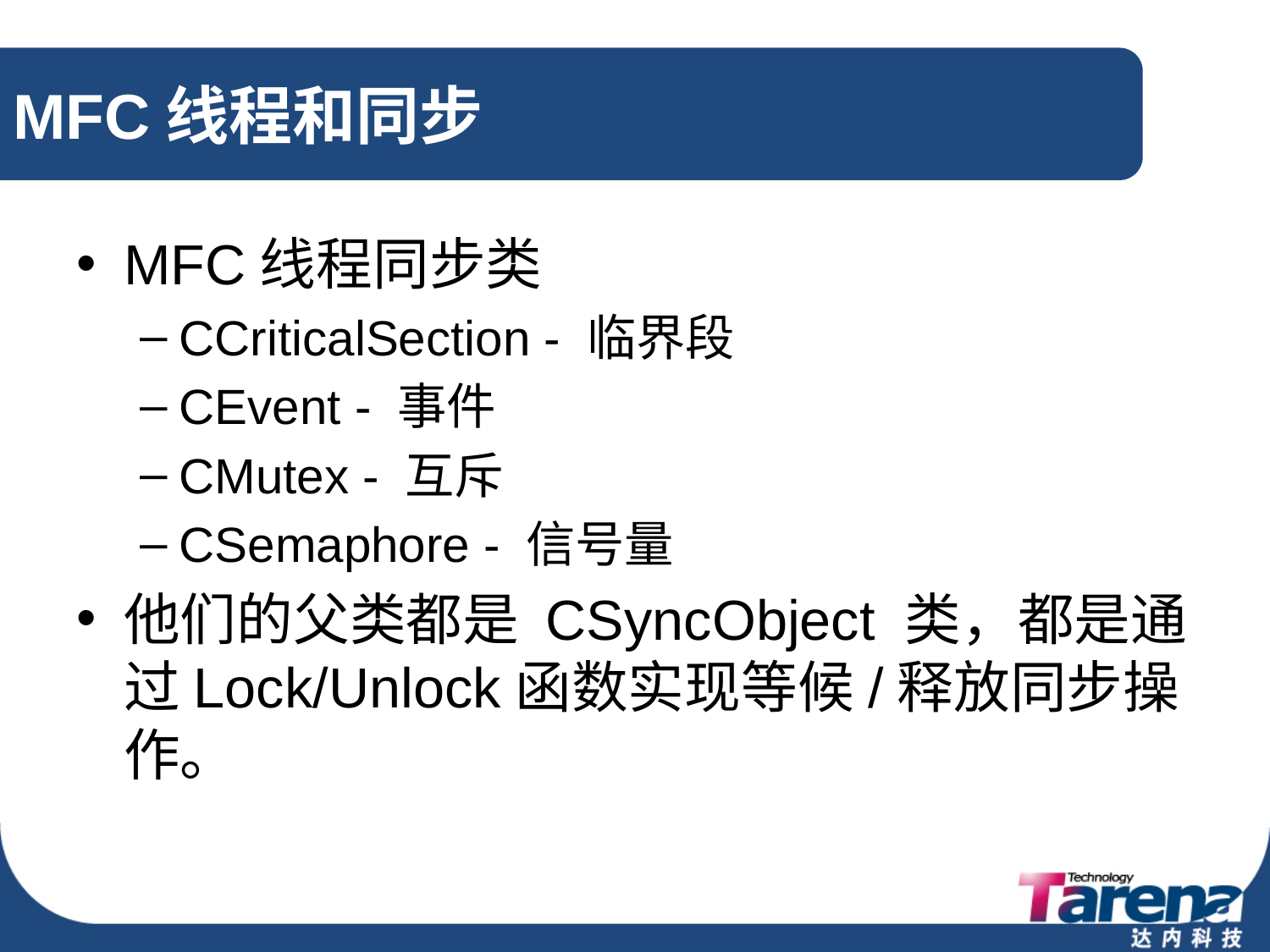

# MFC线程和同步
MFC线程同步类
CCriticalSection - 临界段
CEvent - 事件
CMutex - 互斥
CSemaphore - 信号量
他们的父类都是 CSyncObject 类，都是通过Lock/Unlock函数实现等候/释放同步操作。